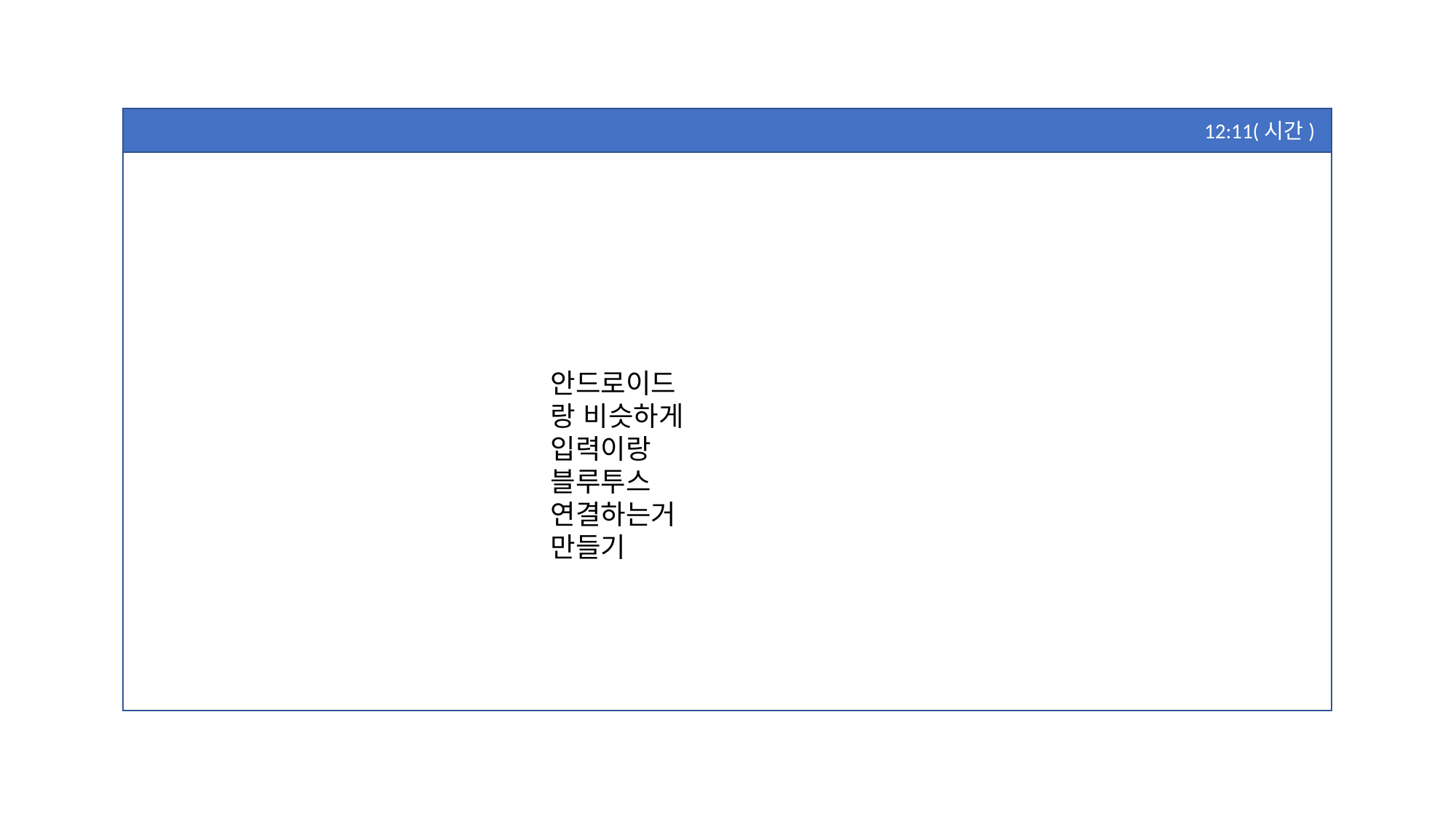

12:11(시간)
안드로이드랑 비슷하게 입력이랑 블루투스 연결하는거 만들기